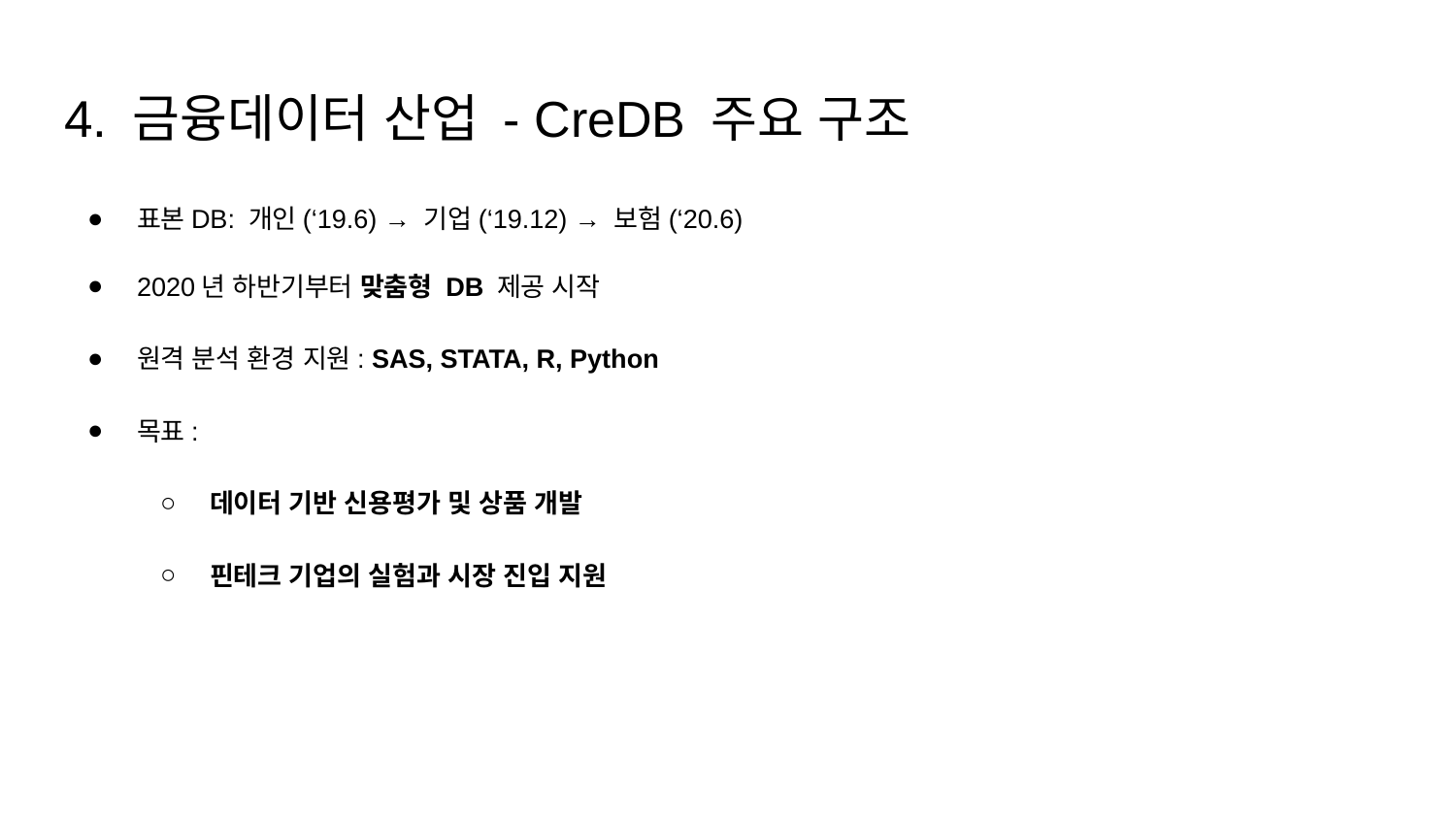

# 4. 금융데이터 산업 - CreDB 주요 구조
표본DB: 개인(‘19.6) → 기업(‘19.12) → 보험(‘20.6)
2020년 하반기부터 맞춤형 DB 제공 시작
원격 분석 환경 지원: SAS, STATA, R, Python
목표:
데이터 기반 신용평가 및 상품 개발
핀테크 기업의 실험과 시장 진입 지원